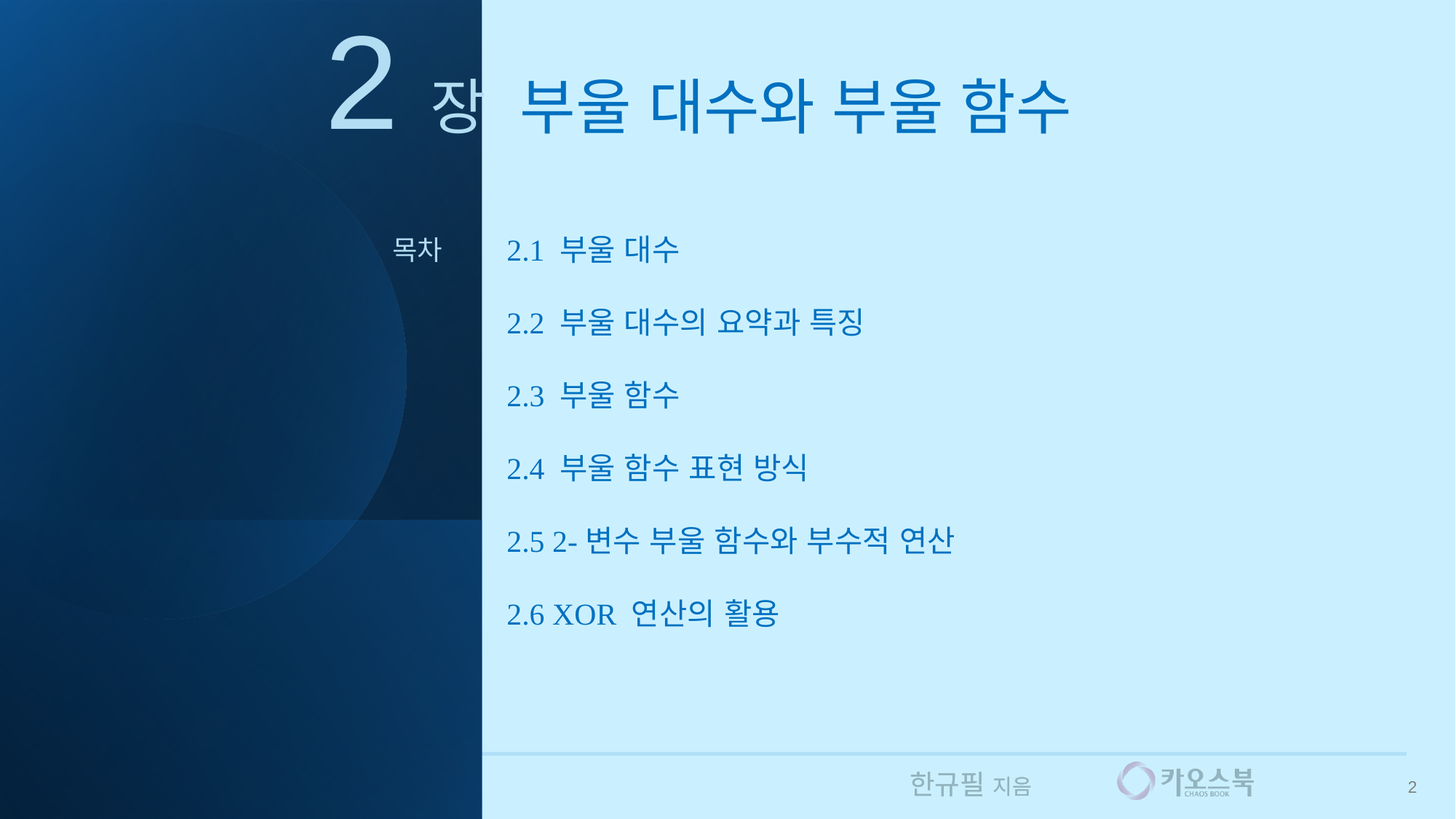

2장  부울 대수와 부울 함수

2.1 부울 대수
2.2 부울 대수의 요약과 특징
2.3 부울 함수
2.4 부울 함수 표현 방식
2.5 2-변수 부울 함수와 부수적 연산
2.6 XOR 연산의 활용
# 목차

2